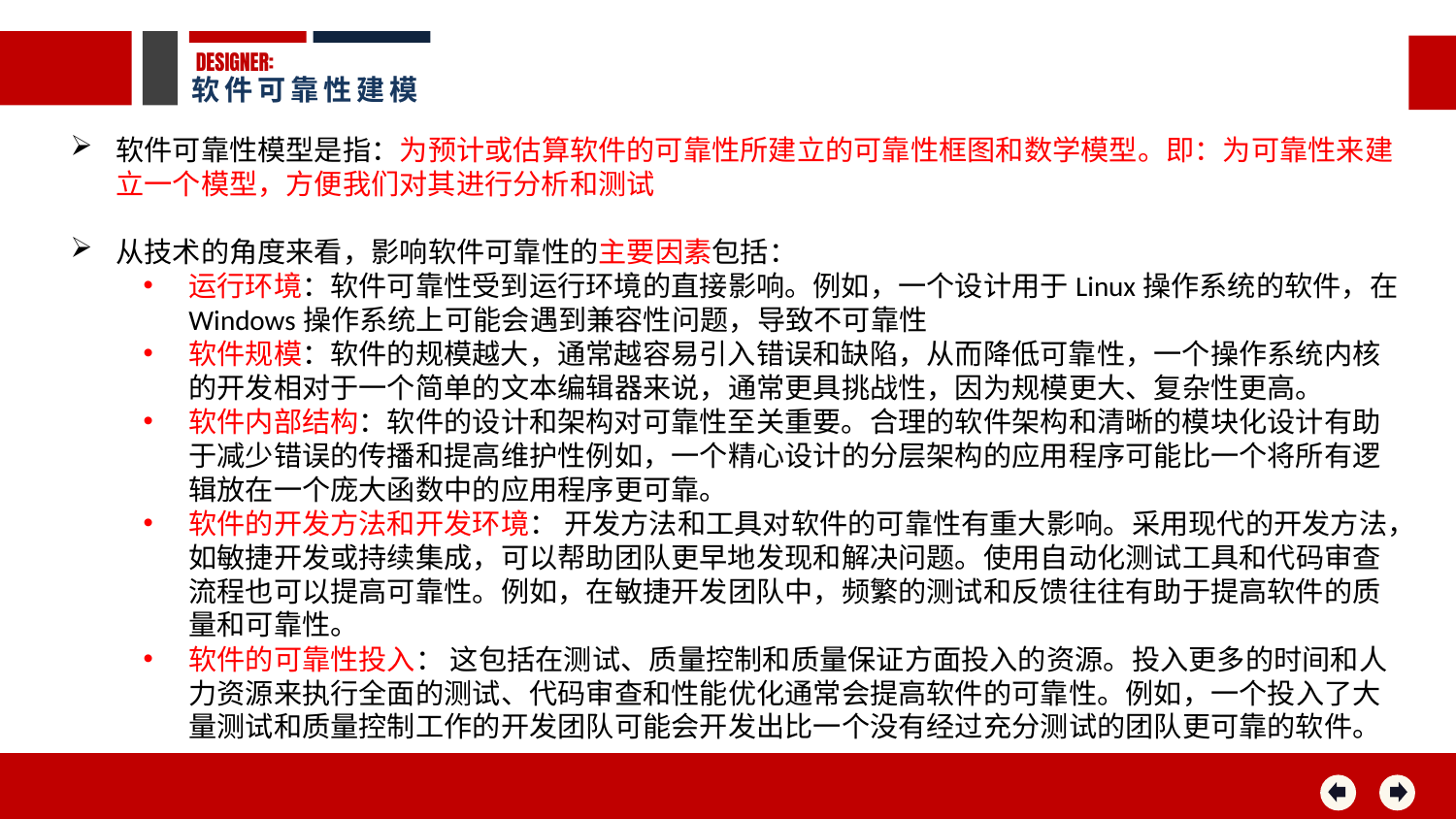

DESIGNER:
软件可靠性建模
软件可靠性模型是指：为预计或估算软件的可靠性所建立的可靠性框图和数学模型。即：为可靠性来建立一个模型，方便我们对其进行分析和测试

从技术的角度来看，影响软件可靠性的主要因素包括：
运行环境：软件可靠性受到运行环境的直接影响。例如，一个设计用于Linux操作系统的软件，在Windows操作系统上可能会遇到兼容性问题，导致不可靠性
软件规模：软件的规模越大，通常越容易引入错误和缺陷，从而降低可靠性，一个操作系统内核的开发相对于一个简单的文本编辑器来说，通常更具挑战性，因为规模更大、复杂性更高。
软件内部结构：软件的设计和架构对可靠性至关重要。合理的软件架构和清晰的模块化设计有助于减少错误的传播和提高维护性例如，一个精心设计的分层架构的应用程序可能比一个将所有逻辑放在一个庞大函数中的应用程序更可靠。
软件的开发方法和开发环境： 开发方法和工具对软件的可靠性有重大影响。采用现代的开发方法，如敏捷开发或持续集成，可以帮助团队更早地发现和解决问题。使用自动化测试工具和代码审查流程也可以提高可靠性。例如，在敏捷开发团队中，频繁的测试和反馈往往有助于提高软件的质量和可靠性。
软件的可靠性投入： 这包括在测试、质量控制和质量保证方面投入的资源。投入更多的时间和人力资源来执行全面的测试、代码审查和性能优化通常会提高软件的可靠性。例如，一个投入了大量测试和质量控制工作的开发团队可能会开发出比一个没有经过充分测试的团队更可靠的软件。